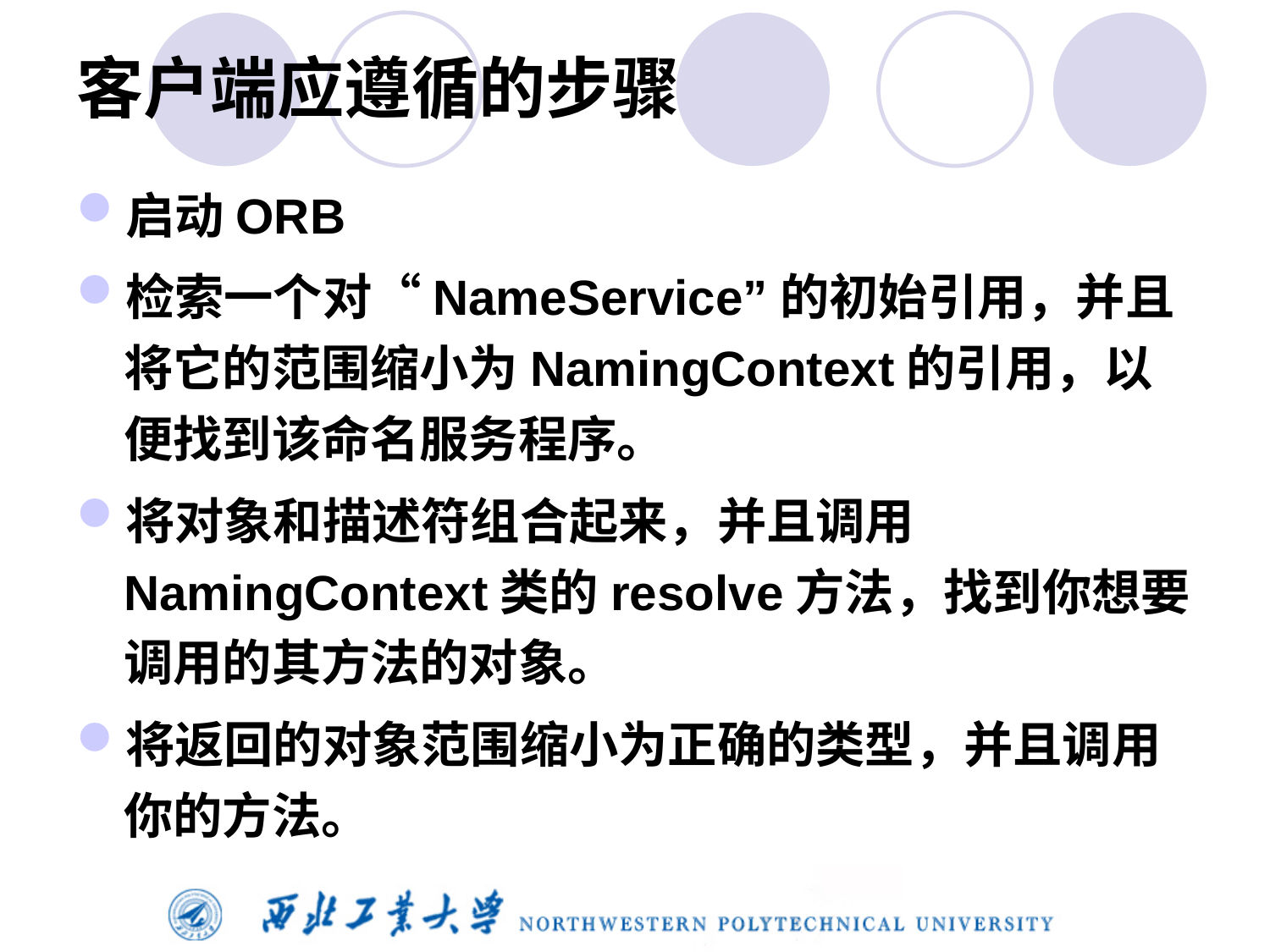

# 客户端应遵循的步骤
启动ORB
检索一个对“NameService”的初始引用，并且将它的范围缩小为NamingContext的引用，以便找到该命名服务程序。
将对象和描述符组合起来，并且调用NamingContext类的resolve方法，找到你想要调用的其方法的对象。
将返回的对象范围缩小为正确的类型，并且调用你的方法。